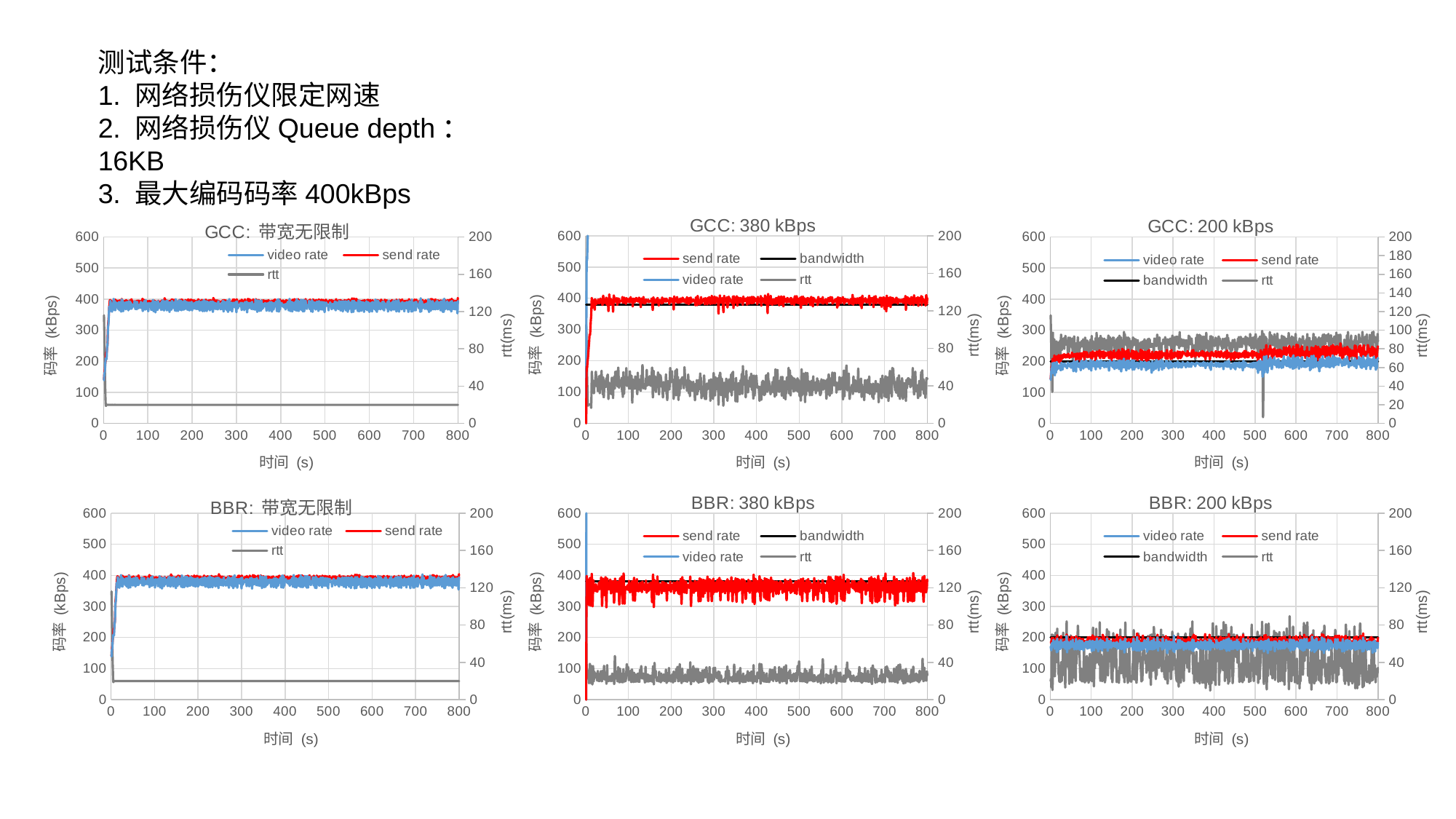

测试条件：
1. 网络损伤仪限定网速
2. 网络损伤仪Queue depth： 16KB
3. 最大编码码率400kBps

### Chart: GCC: 380 kBps

| Category | send rate | bandwidth | video rate | rtt |
|---|---|---|---|---|

### Chart: GCC: 带宽无限制

| Category | video rate | send rate | rtt |
|---|---|---|---|

### Chart: GCC: 200 kBps

| Category | video rate | send rate | bandwidth | rtt |
|---|---|---|---|---|

### Chart: BBR: 带宽无限制

| Category | video rate | send rate | rtt |
|---|---|---|---|

### Chart: BBR: 380 kBps

| Category | send rate | bandwidth | video rate | rtt |
|---|---|---|---|---|

### Chart: BBR: 200 kBps

| Category | video rate | send rate | bandwidth | rtt |
|---|---|---|---|---|